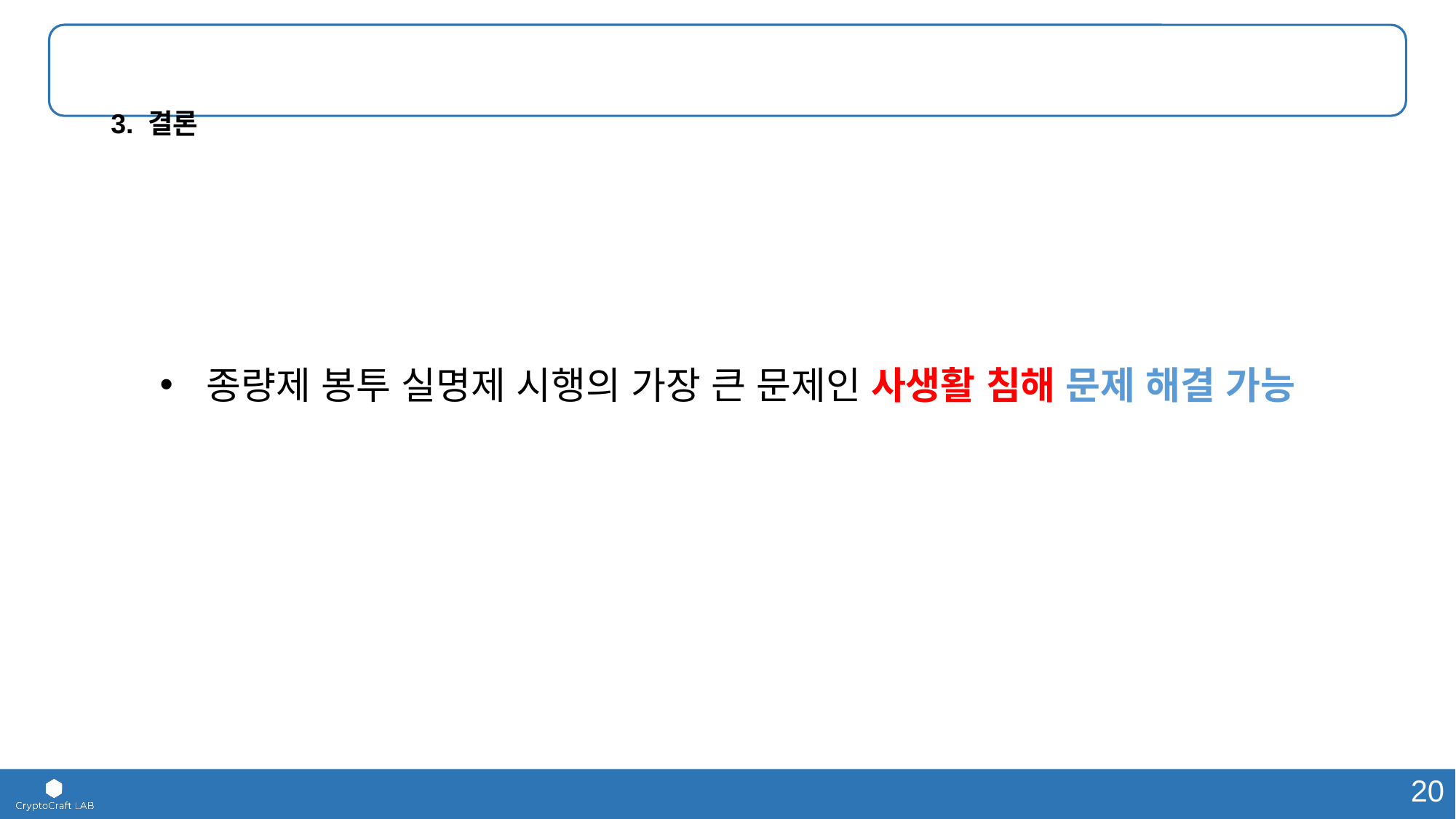

# 3. 결론

 종량제 봉투 실명제 시행의 가장 큰 문제인 사생활 침해 문제 해결 가능